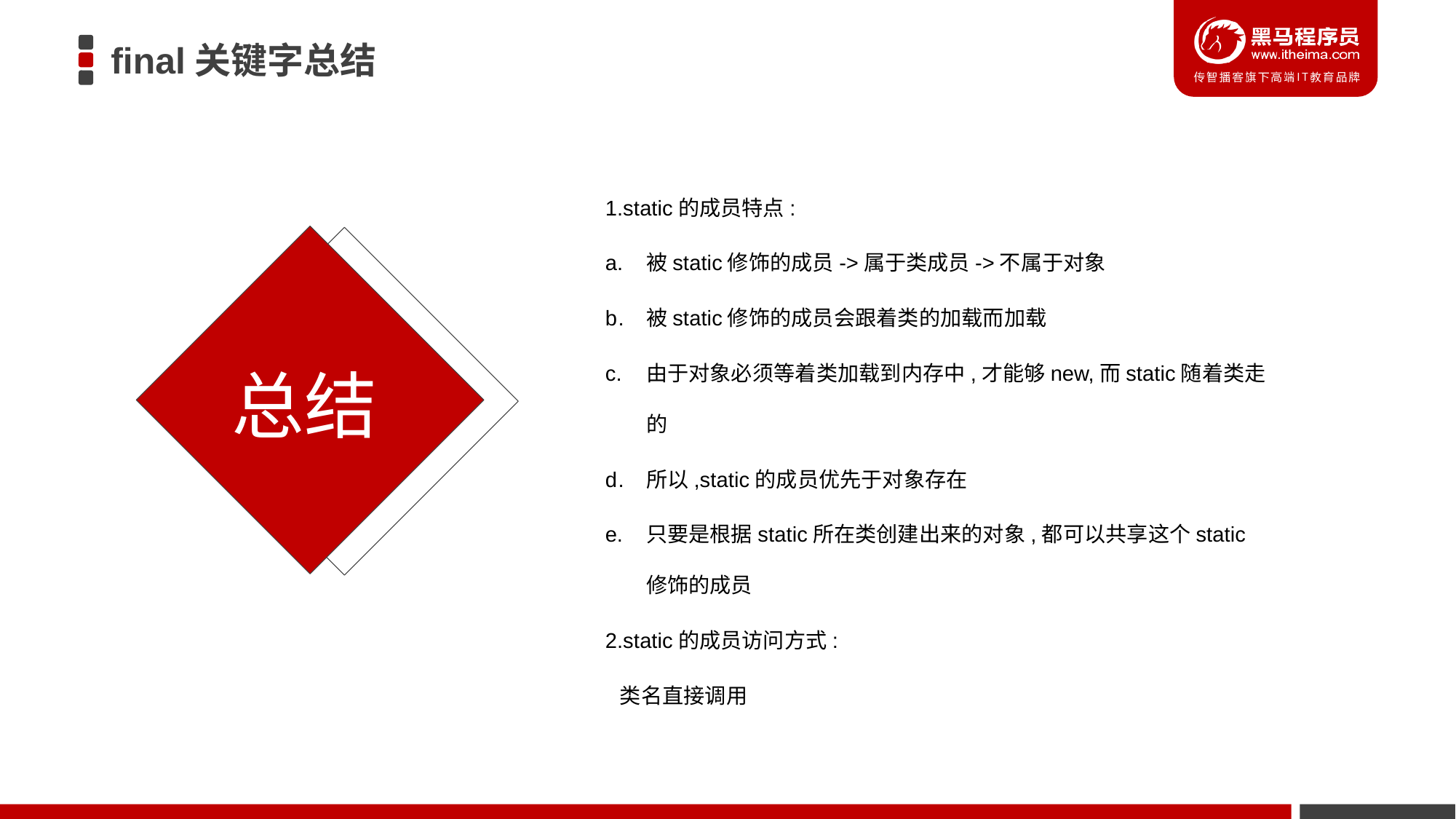

# final关键字总结
1.static的成员特点:
被static修饰的成员->属于类成员->不属于对象
被static修饰的成员会跟着类的加载而加载
由于对象必须等着类加载到内存中,才能够new,而static随着类走的
所以,static的成员优先于对象存在
只要是根据static所在类创建出来的对象,都可以共享这个static修饰的成员
2.static的成员访问方式:
  类名直接调用